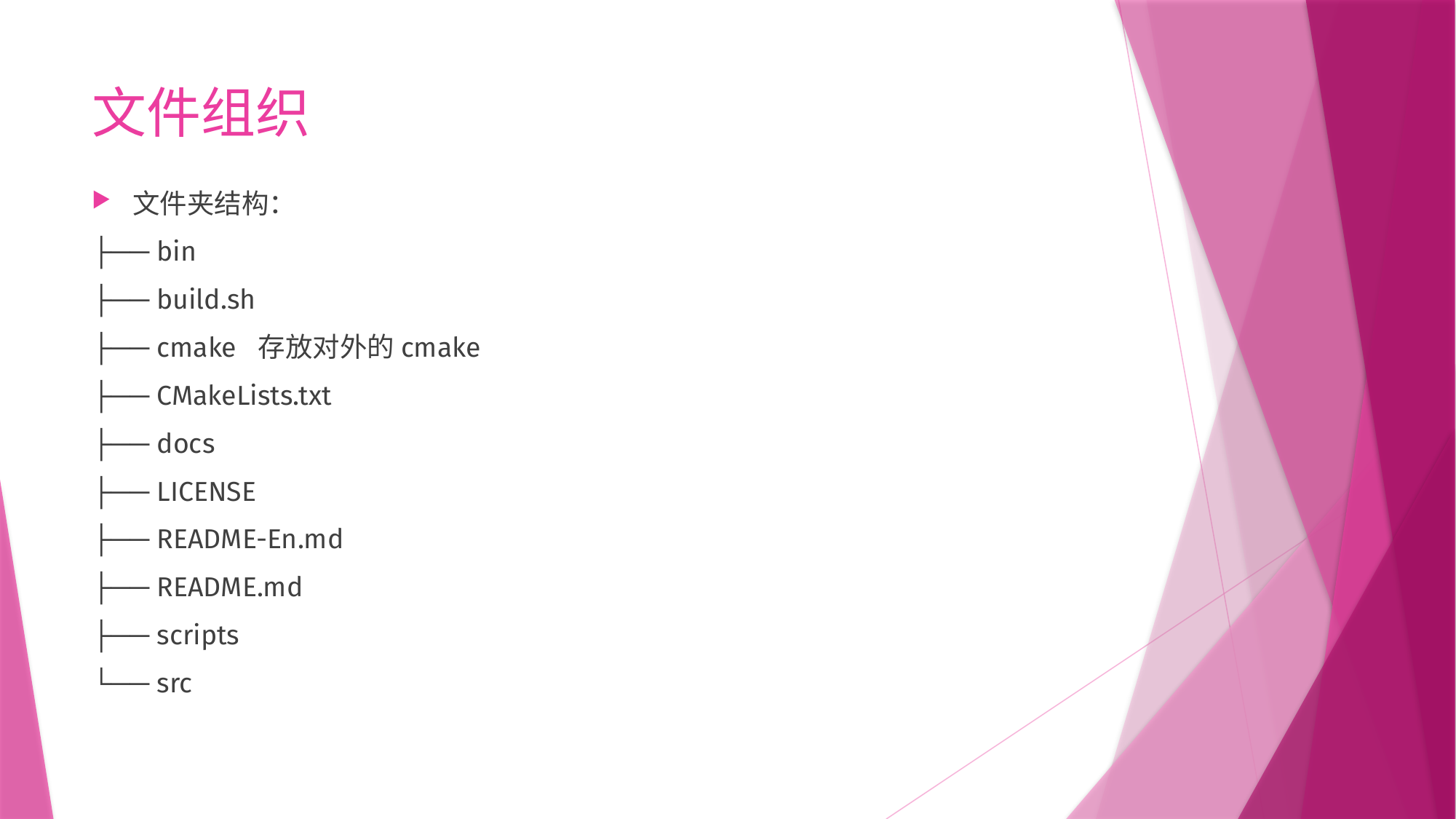

# 文件组织
文件夹结构：
├── bin
├── build.sh
├── cmake  存放对外的cmake
├── CMakeLists.txt
├── docs
├── LICENSE
├── README-En.md
├── README.md
├── scripts
└── src